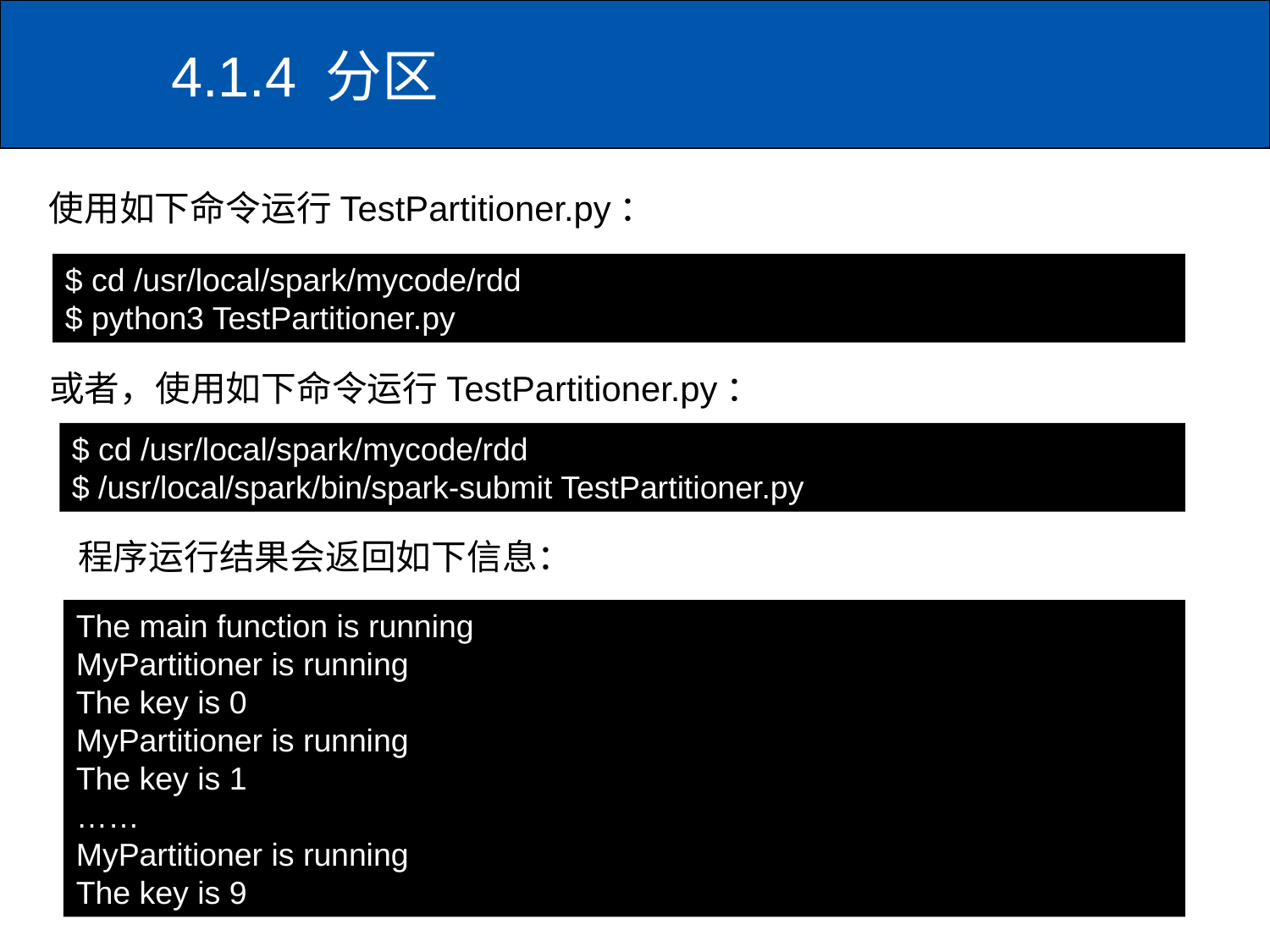

# 4.1.4 分区
使用如下命令运行TestPartitioner.py：
$ cd /usr/local/spark/mycode/rdd
$ python3 TestPartitioner.py
或者，使用如下命令运行TestPartitioner.py：
$ cd /usr/local/spark/mycode/rdd
$ /usr/local/spark/bin/spark-submit TestPartitioner.py
程序运行结果会返回如下信息：
The main function is running
MyPartitioner is running
The key is 0
MyPartitioner is running
The key is 1
……
MyPartitioner is running
The key is 9